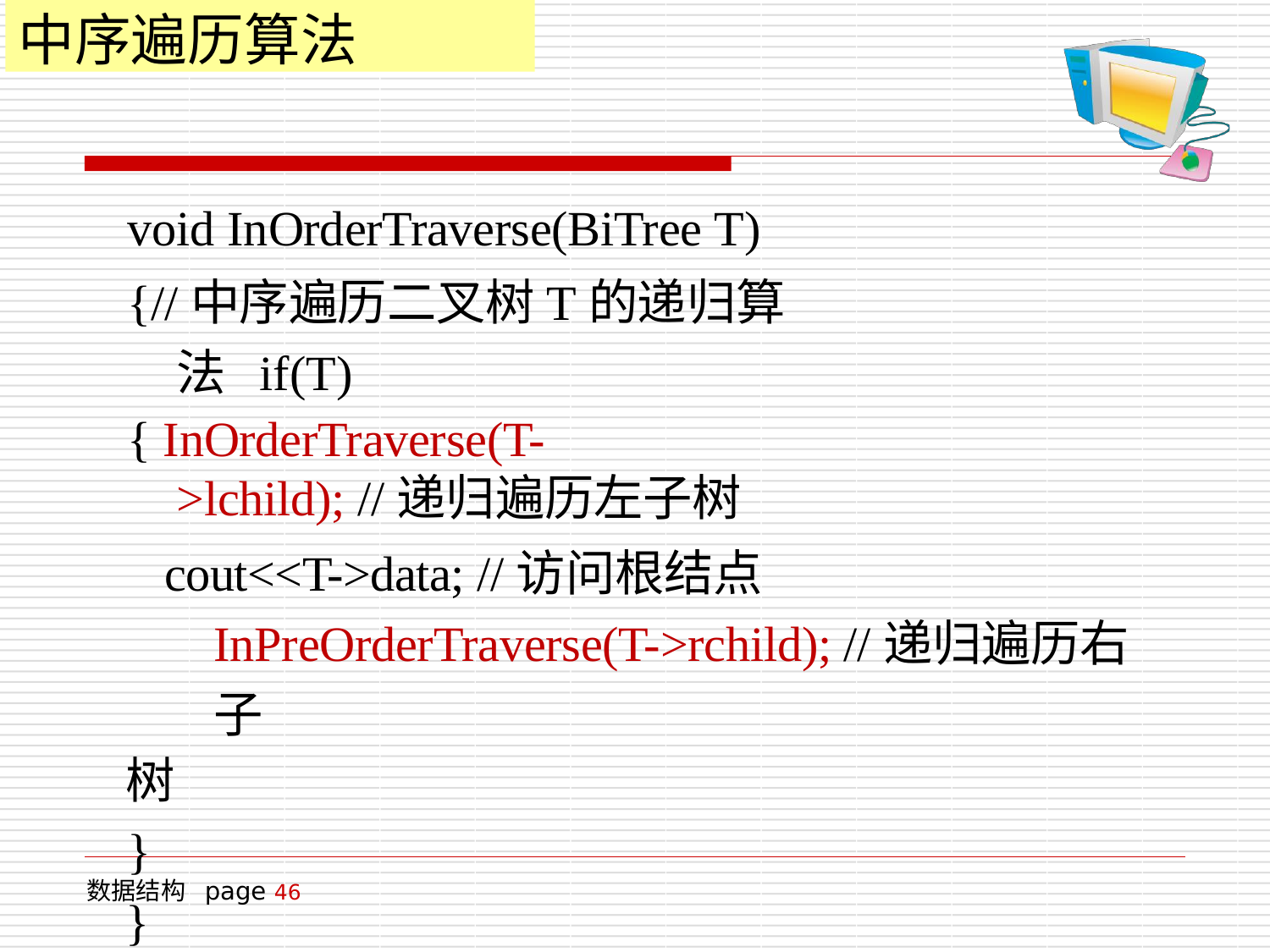

# 中序遍历算法

void InOrderTraverse(BiTree T)
{//中序遍历二叉树T的递归算法  if(T)
{ InOrderTraverse(T->lchild); //递归遍历左子树
cout<<T->data; //访问根结点 InPreOrderTraverse(T->rchild); //递归遍历右子
树
}
}

数据结构 page 46